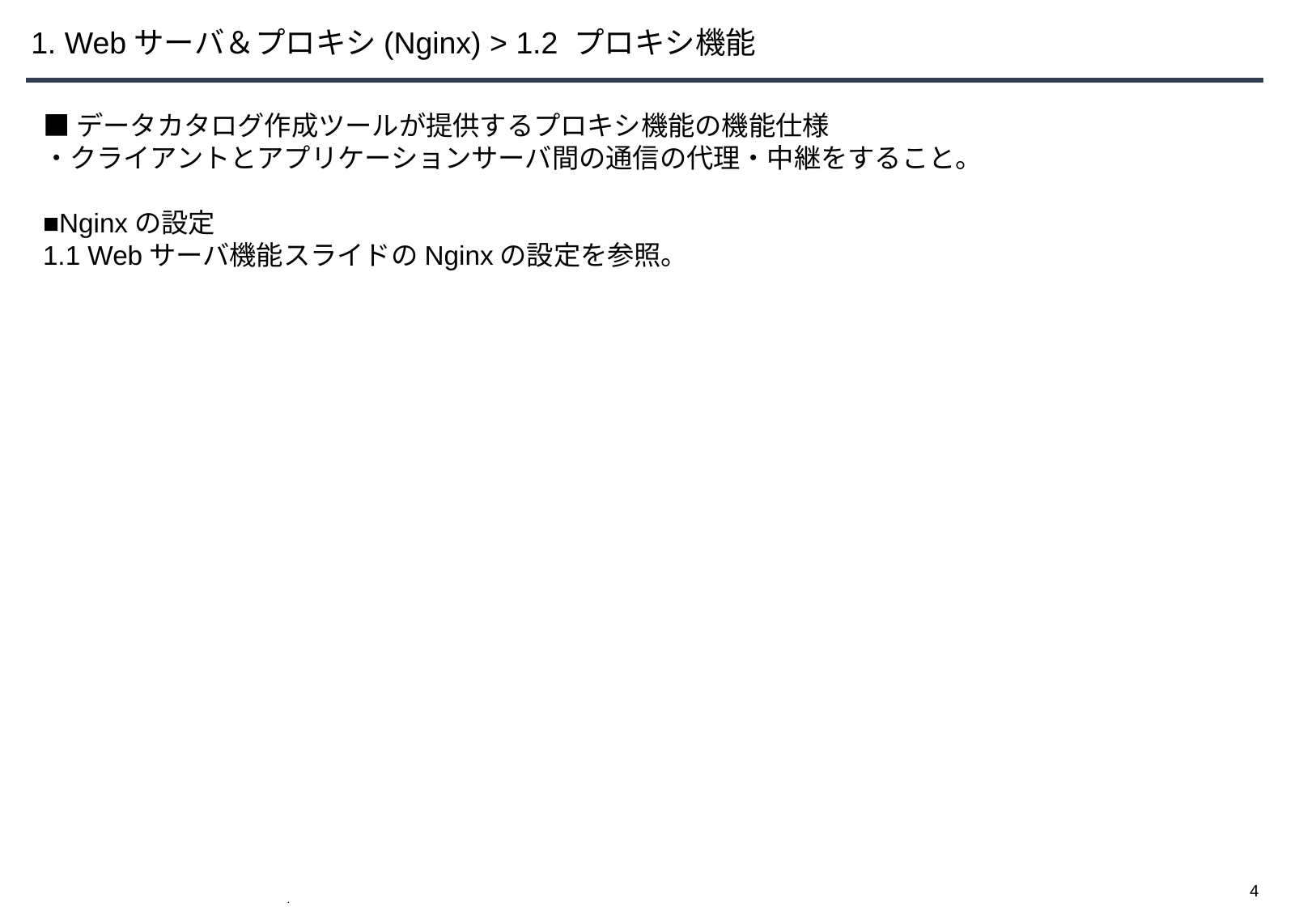

# 1. Webサーバ＆プロキシ(Nginx) > 1.2 プロキシ機能
■データカタログ作成ツールが提供するプロキシ機能の機能仕様
・クライアントとアプリケーションサーバ間の通信の代理・中継をすること。

■Nginxの設定
1.1 Webサーバ機能スライドのNginxの設定を参照。